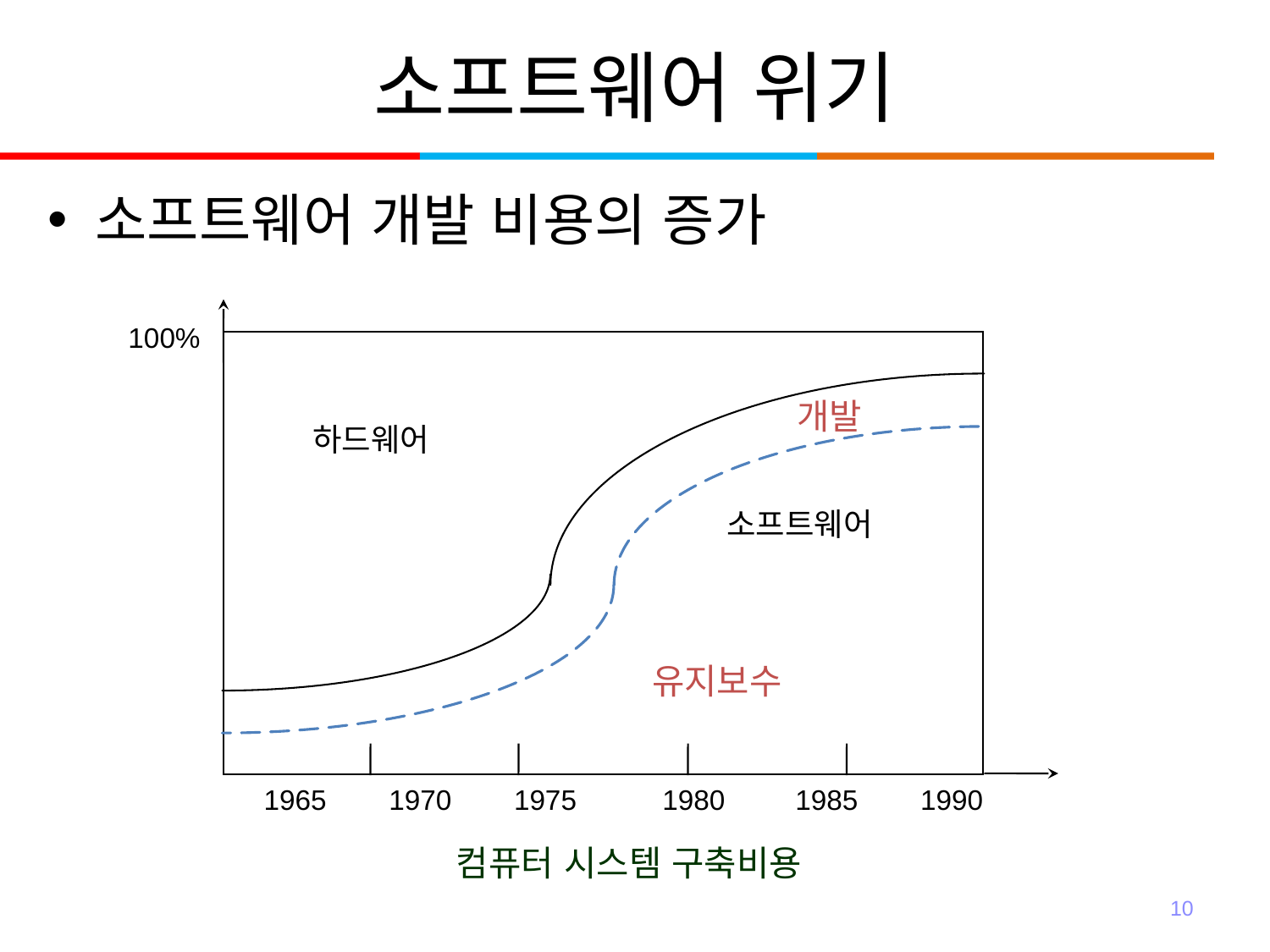

# 소프트웨어 위기
소프트웨어 개발 비용의 증가

100%

개발
하드웨어

소프트웨어

유지보수

1965        1970        1975           1980         1985        1990
컴퓨터 시스템 구축비용
10